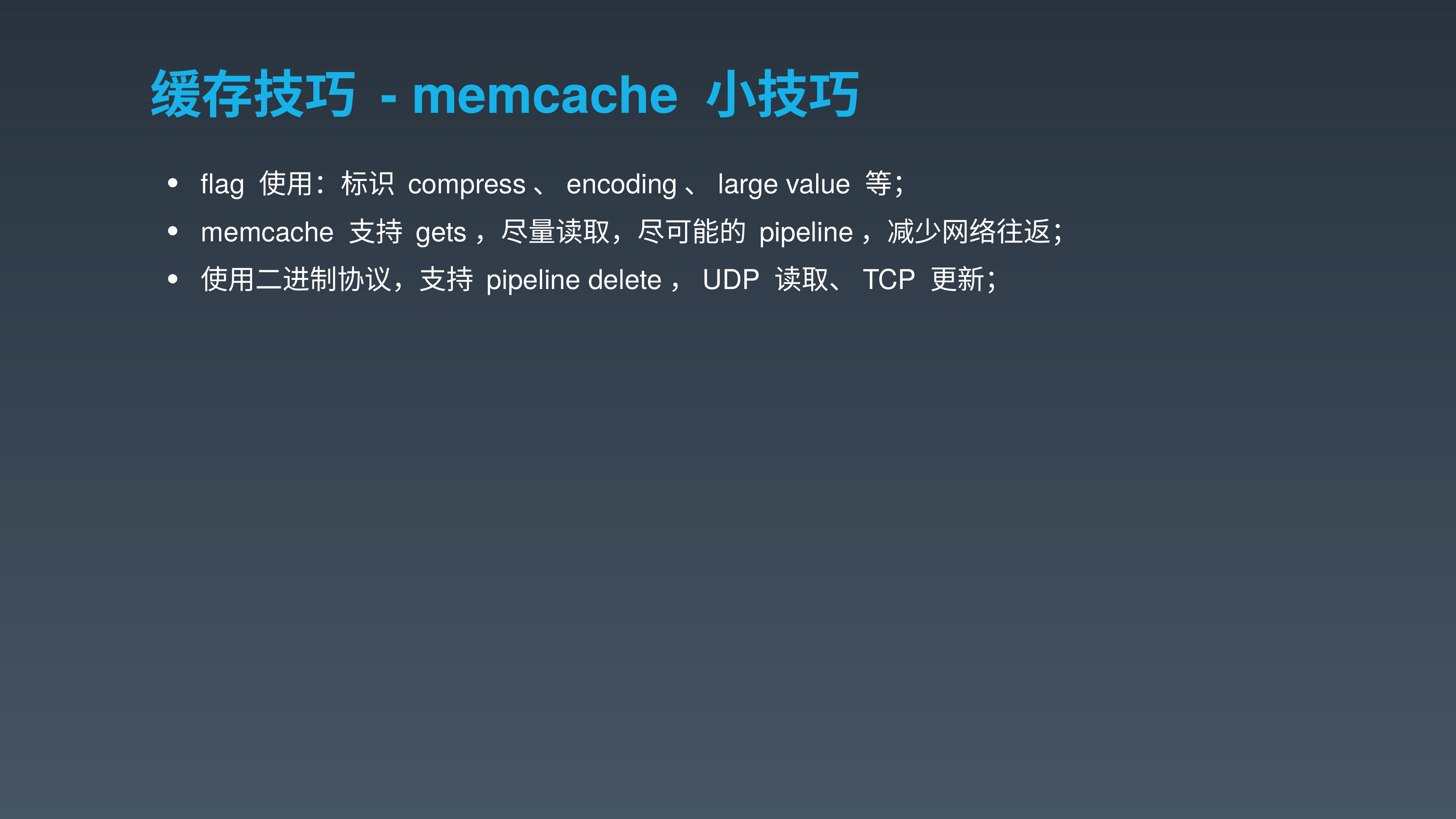

# 缓存技巧 - memcache 小技巧
flag 使用：标识 compress、encoding、large value 等；
memcache 支持 gets，尽量读取，尽可能的 pipeline，减少网络往返；
使用二进制协议，支持 pipeline delete，UDP 读取、TCP 更新；